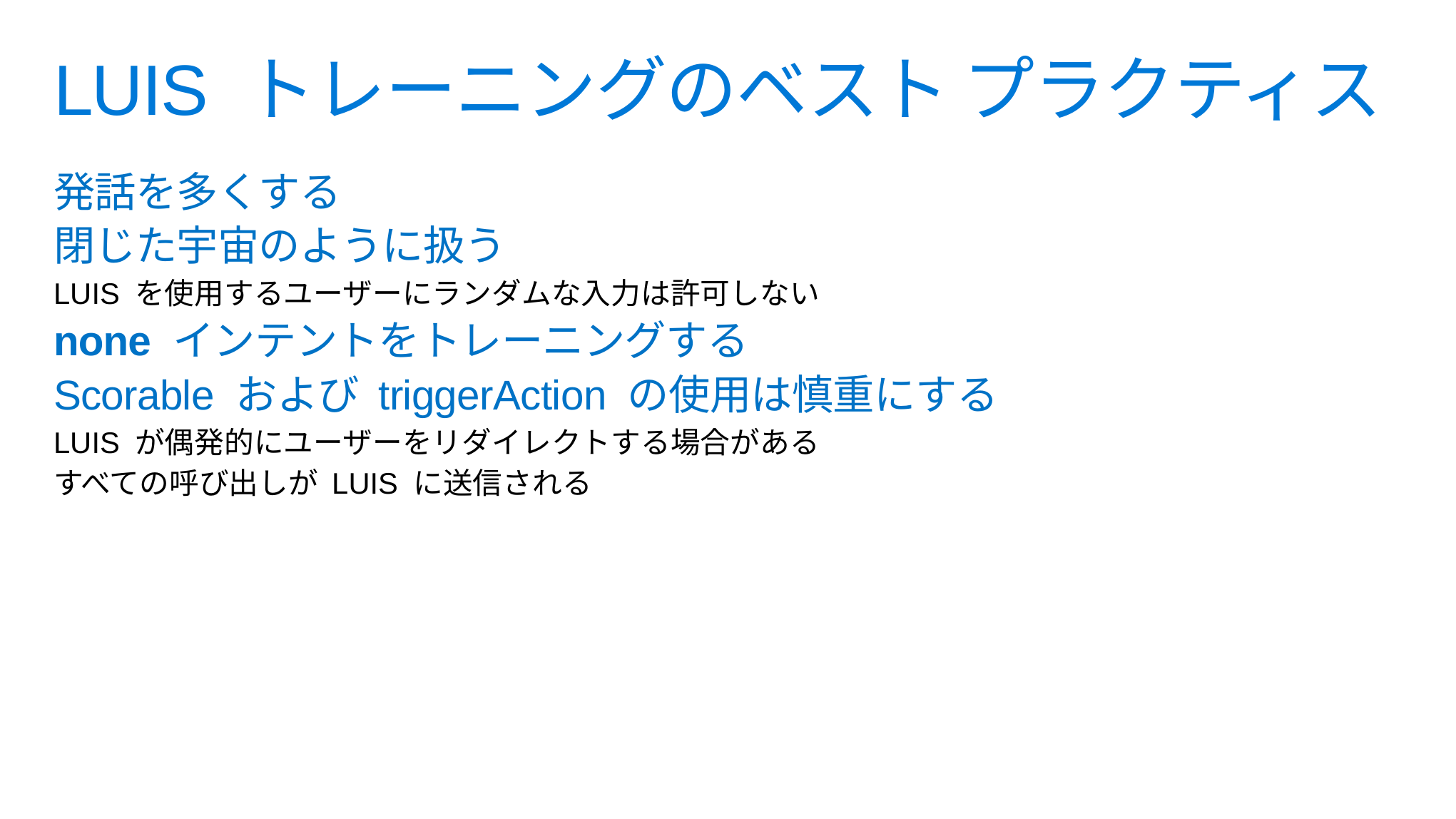

# LUIS トレーニングのベスト プラクティス
発話を多くする
閉じた宇宙のように扱う
LUIS を使用するユーザーにランダムな入力は許可しない
none インテントをトレーニングする
Scorable および triggerAction の使用は慎重にする
LUIS が偶発的にユーザーをリダイレクトする場合がある
すべての呼び出しが LUIS に送信される